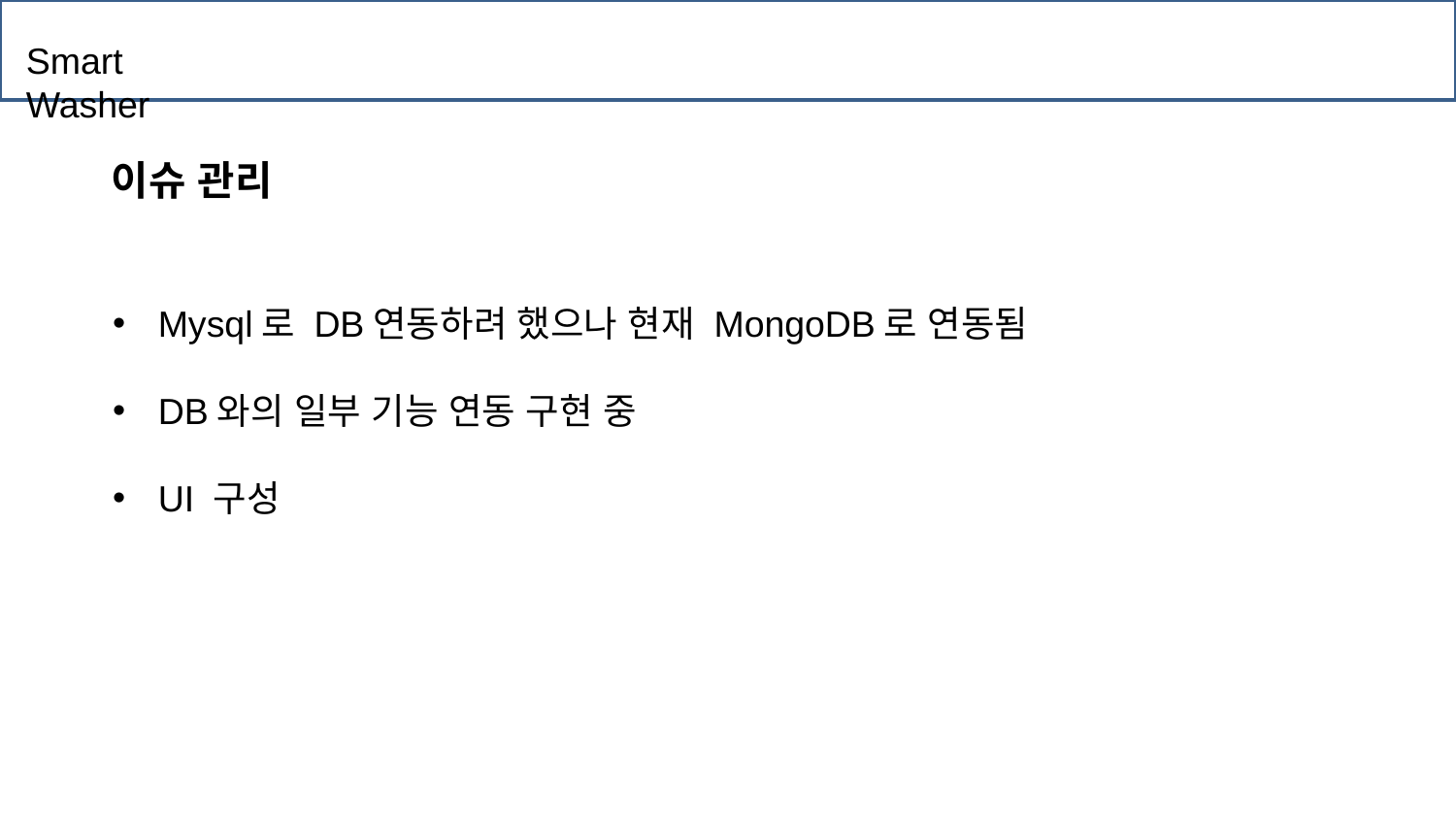

Smart Washer
이슈 관리
Mysql로 DB연동하려 했으나 현재 MongoDB로 연동됨

DB와의 일부 기능 연동 구현 중

UI 구성